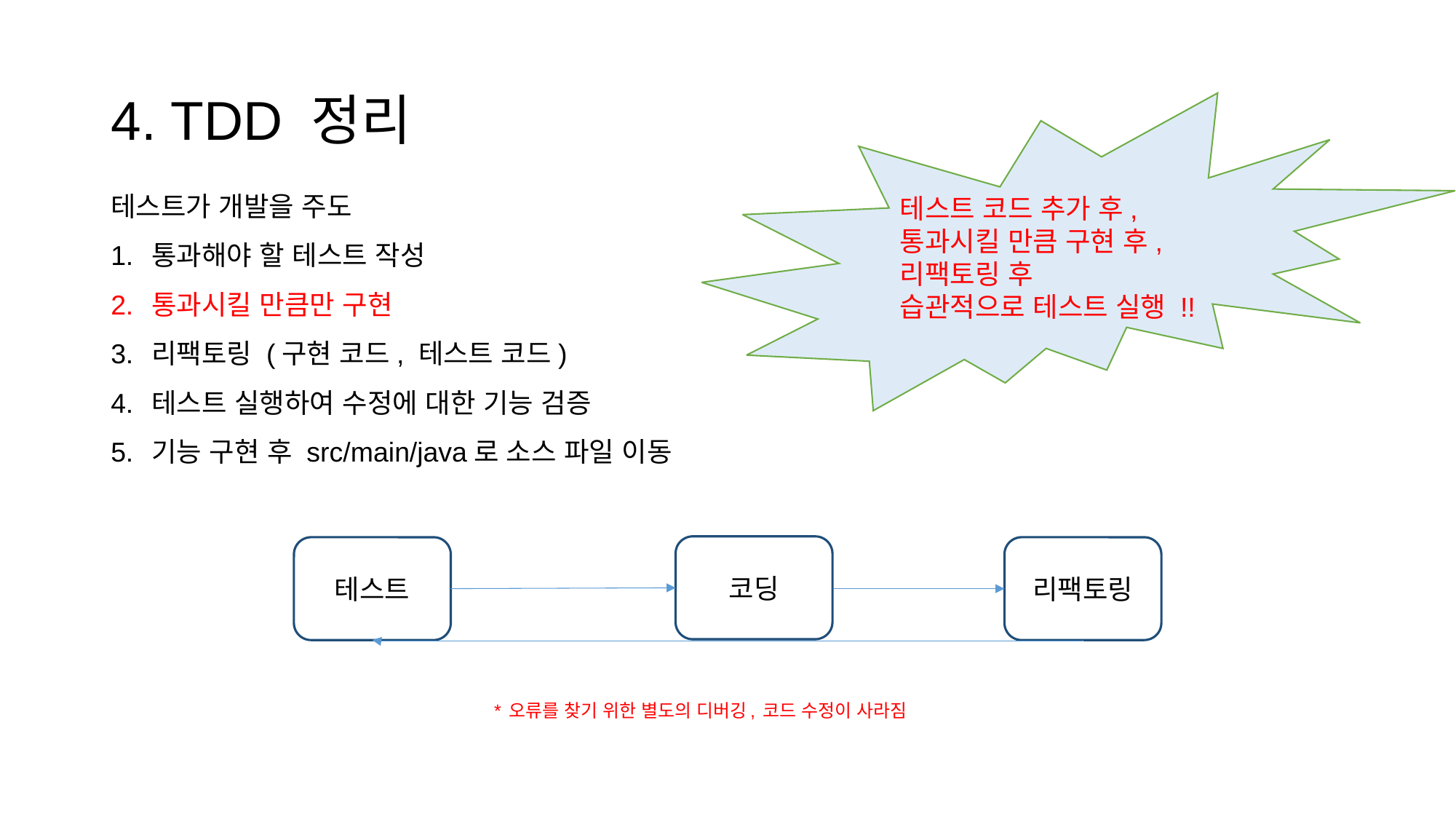

# 4. TDD 정리
테스트 코드 추가 후,
통과시킬 만큼 구현 후, 리팩토링 후
습관적으로 테스트 실행 !!
테스트가 개발을 주도
통과해야 할 테스트 작성
통과시킬 만큼만 구현
리팩토링 (구현 코드, 테스트 코드)
테스트 실행하여 수정에 대한 기능 검증
기능 구현 후 src/main/java로 소스 파일 이동

코딩
테스트
리팩토링
* 오류를 찾기 위한 별도의 디버깅, 코드 수정이 사라짐